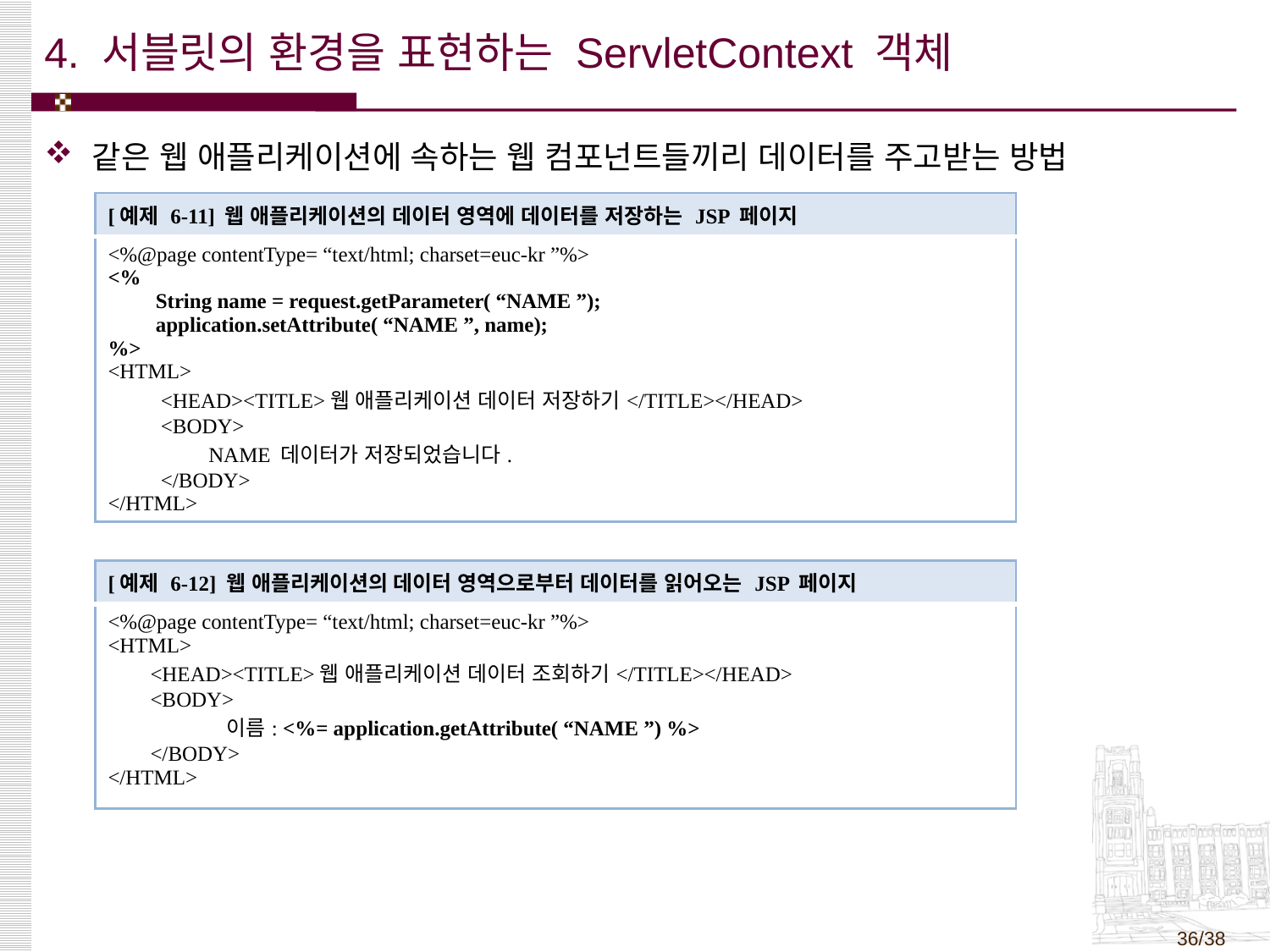

# 4. 서블릿의 환경을 표현하는 ServletContext 객체
같은 웹 애플리케이션에 속하는 웹 컴포넌트들끼리 데이터를 주고받는 방법

| [예제 6-11] 웹 애플리케이션의 데이터 영역에 데이터를 저장하는 JSP 페이지 |
| --- |
| <%@page contentType= “text/html; charset=euc-kr ”%> <% String name = request.getParameter( “NAME ”); application.setAttribute( “NAME ”, name); %> <HTML> <HEAD><TITLE>웹 애플리케이션 데이터 저장하기</TITLE></HEAD> <BODY> NAME 데이터가 저장되었습니다. </BODY> </HTML> |
| [예제 6-12] 웹 애플리케이션의 데이터 영역으로부터 데이터를 읽어오는 JSP 페이지 |
| --- |
| <%@page contentType= “text/html; charset=euc-kr ”%> <HTML> <HEAD><TITLE>웹 애플리케이션 데이터 조회하기</TITLE></HEAD> <BODY> 이름: <%= application.getAttribute( “NAME ”) %> </BODY> </HTML> |